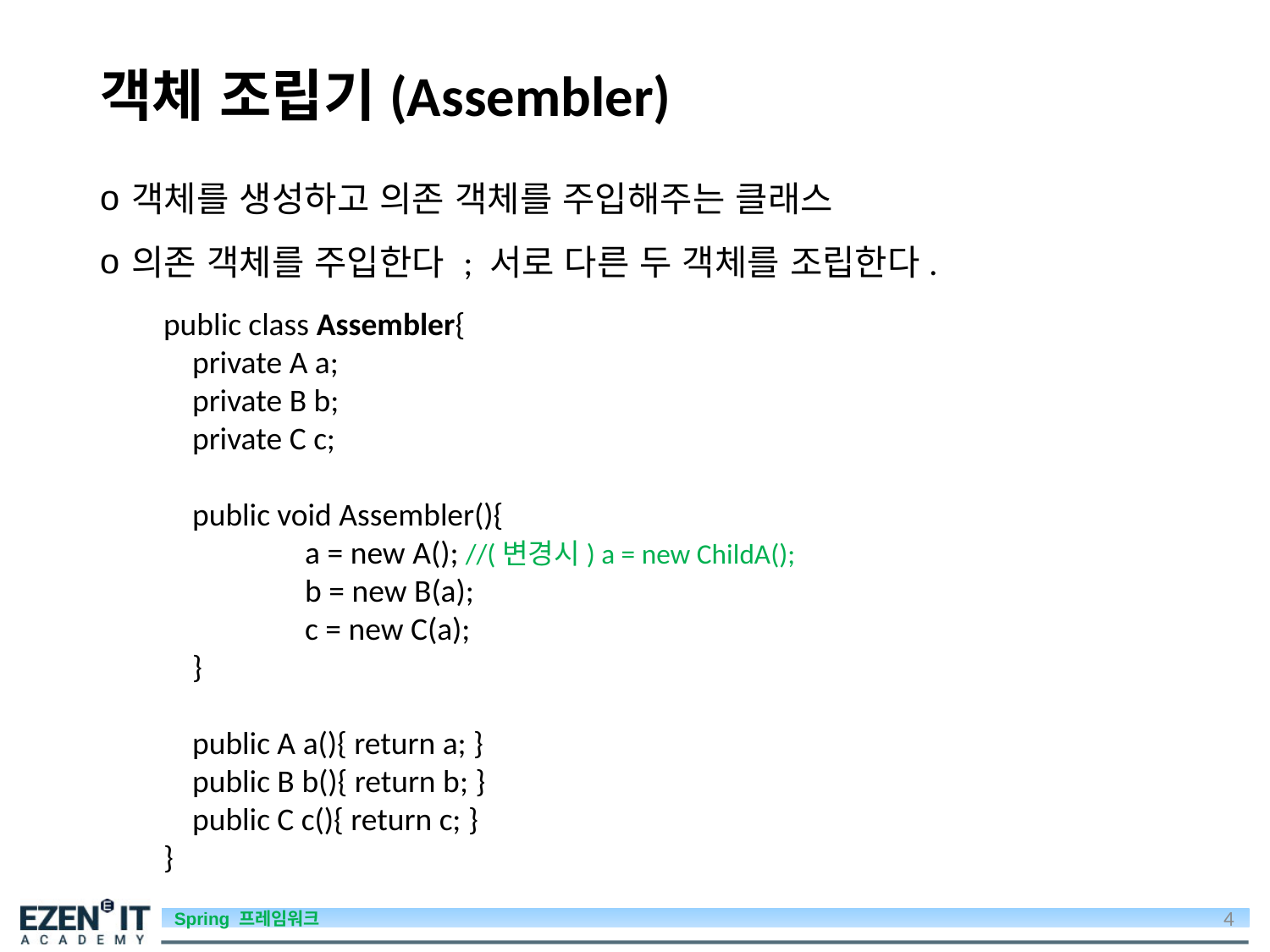

# 객체 조립기(Assembler)
객체를 생성하고 의존 객체를 주입해주는 클래스
의존 객체를 주입한다 ; 서로 다른 두 객체를 조립한다.
public class Assembler{
    private A a;
    private B b;
    private C c;

    public void Assembler(){
	  a = new A(); //(변경시) a = new ChildA();
	  b = new B(a);
	  c = new C(a);
    }

    public A a(){ return a; }
    public B b(){ return b; }
    public C c(){ return c; }
}
4